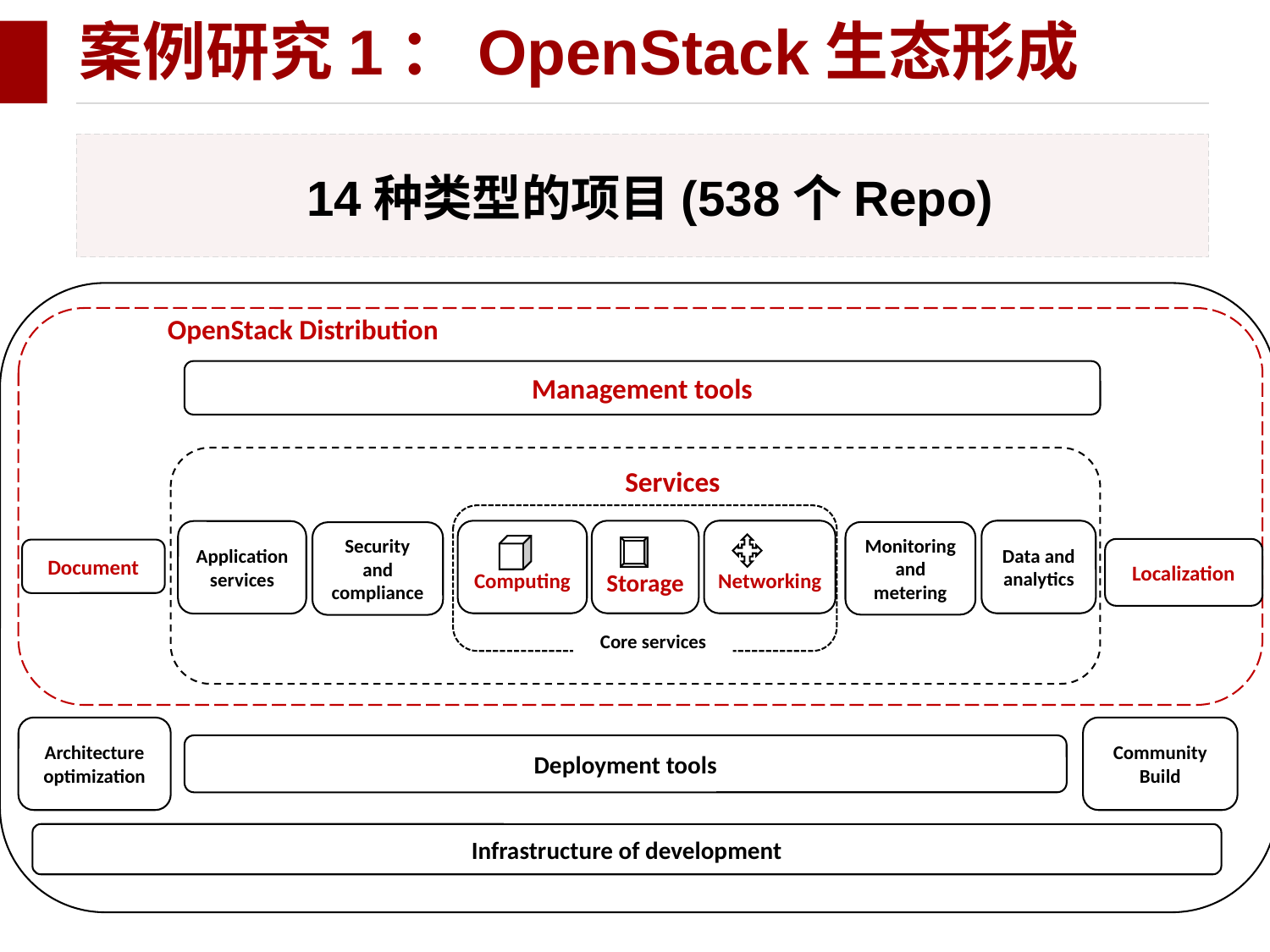

案例研究1：OpenStack生态形成

14种类型的项目(538个Repo)

OpenStack Distribution
Management tools

Services

Networking

Storage

Computing
Core services
Data and analytics
Application services
Monitoring and metering
Security and compliance

Document
Localization

Architecture optimization
Community Build
Deployment tools
Infrastructure of development